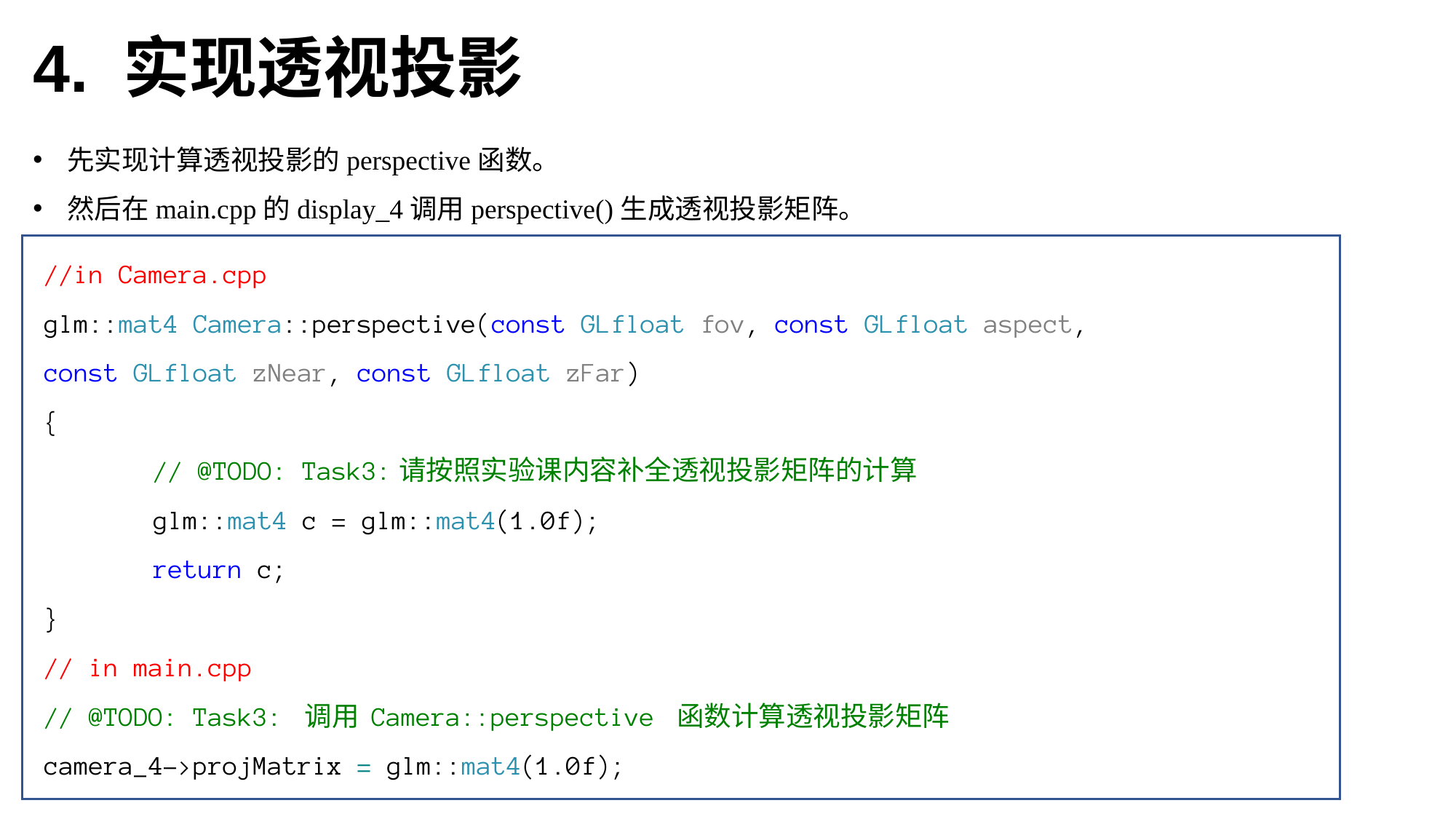

4. 实现透视投影
先实现计算透视投影的perspective函数。
然后在main.cpp的display_4调用perspective()生成透视投影矩阵。
//in Camera.cpp
glm::mat4 Camera::perspective(const GLfloat fov, const GLfloat aspect,
const GLfloat zNear, const GLfloat zFar)
{
	// @TODO: Task3:请按照实验课内容补全透视投影矩阵的计算
	glm::mat4 c = glm::mat4(1.0f);
	return c;
}
// in main.cpp
// @TODO: Task3: 调用 Camera::perspective 函数计算透视投影矩阵
camera_4->projMatrix = glm::mat4(1.0f);